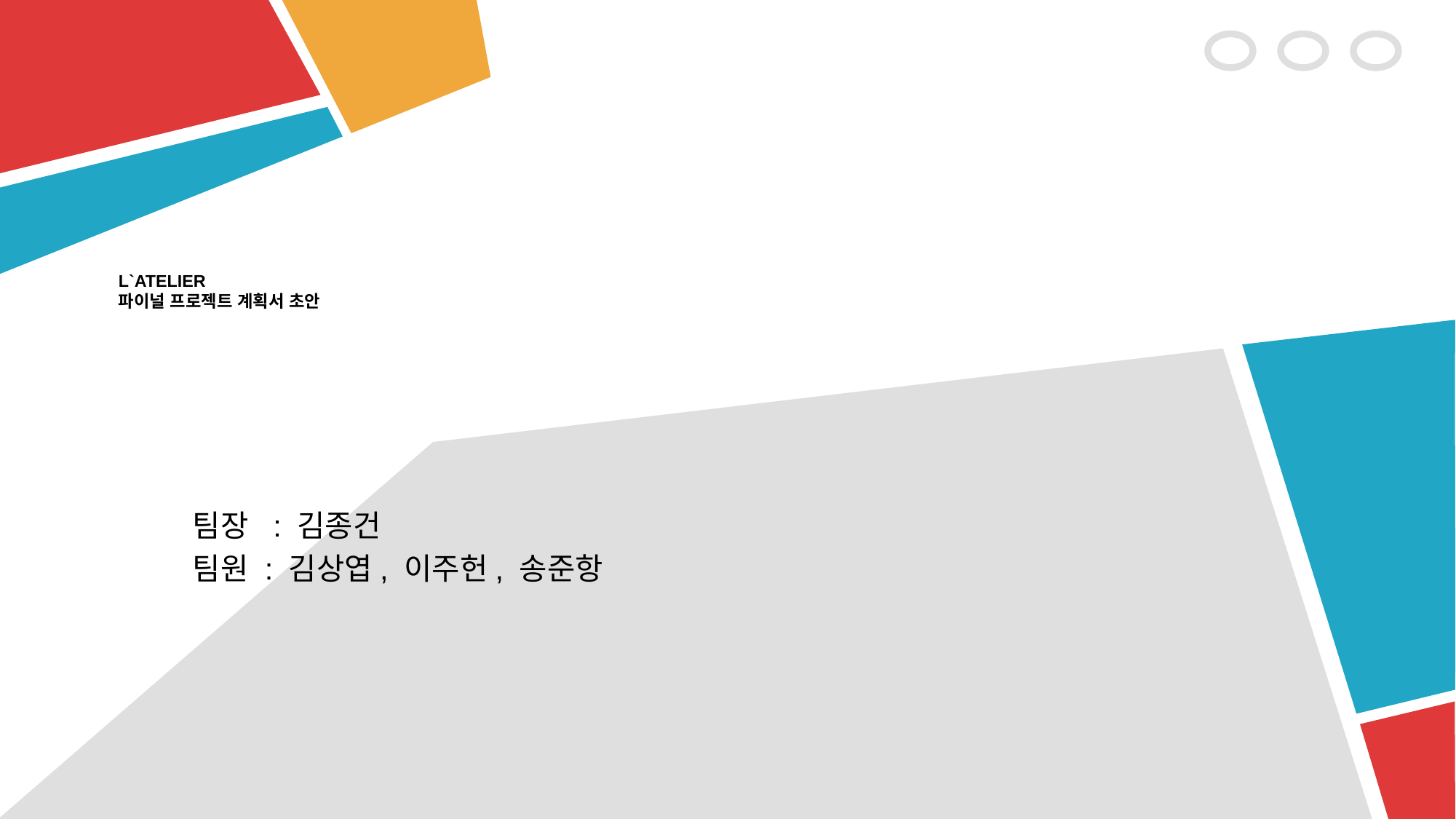

# L`ATELIER 파이널 프로젝트 계획서 초안
팀장  : 김종건
팀원 : 김상엽, 이주헌, 송준항